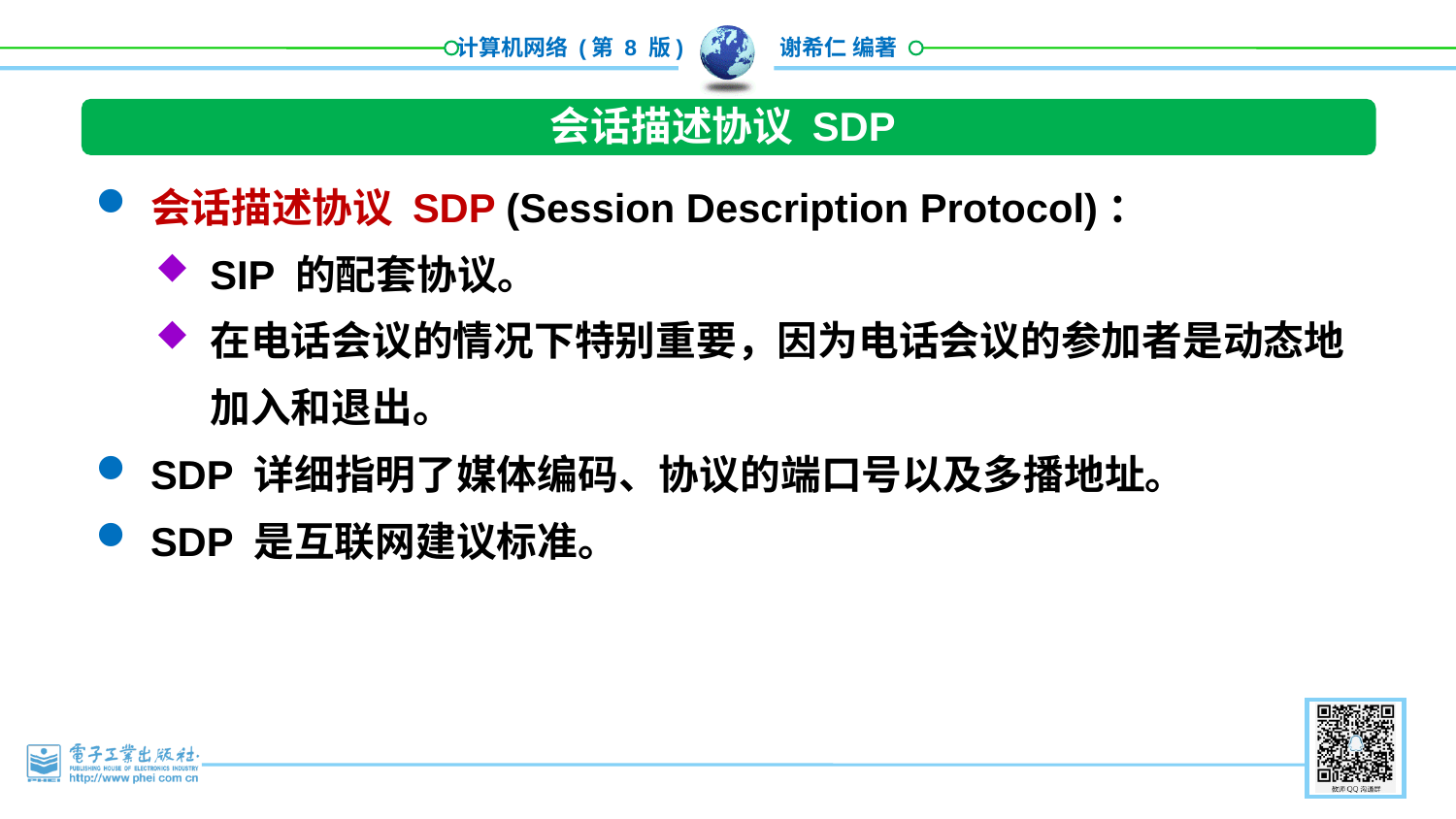

会话描述协议 SDP

会话描述协议 SDP (Session Description Protocol)：
SIP 的配套协议。
在电话会议的情况下特别重要，因为电话会议的参加者是动态地加入和退出。
SDP 详细指明了媒体编码、协议的端口号以及多播地址。
SDP 是互联网建议标准。